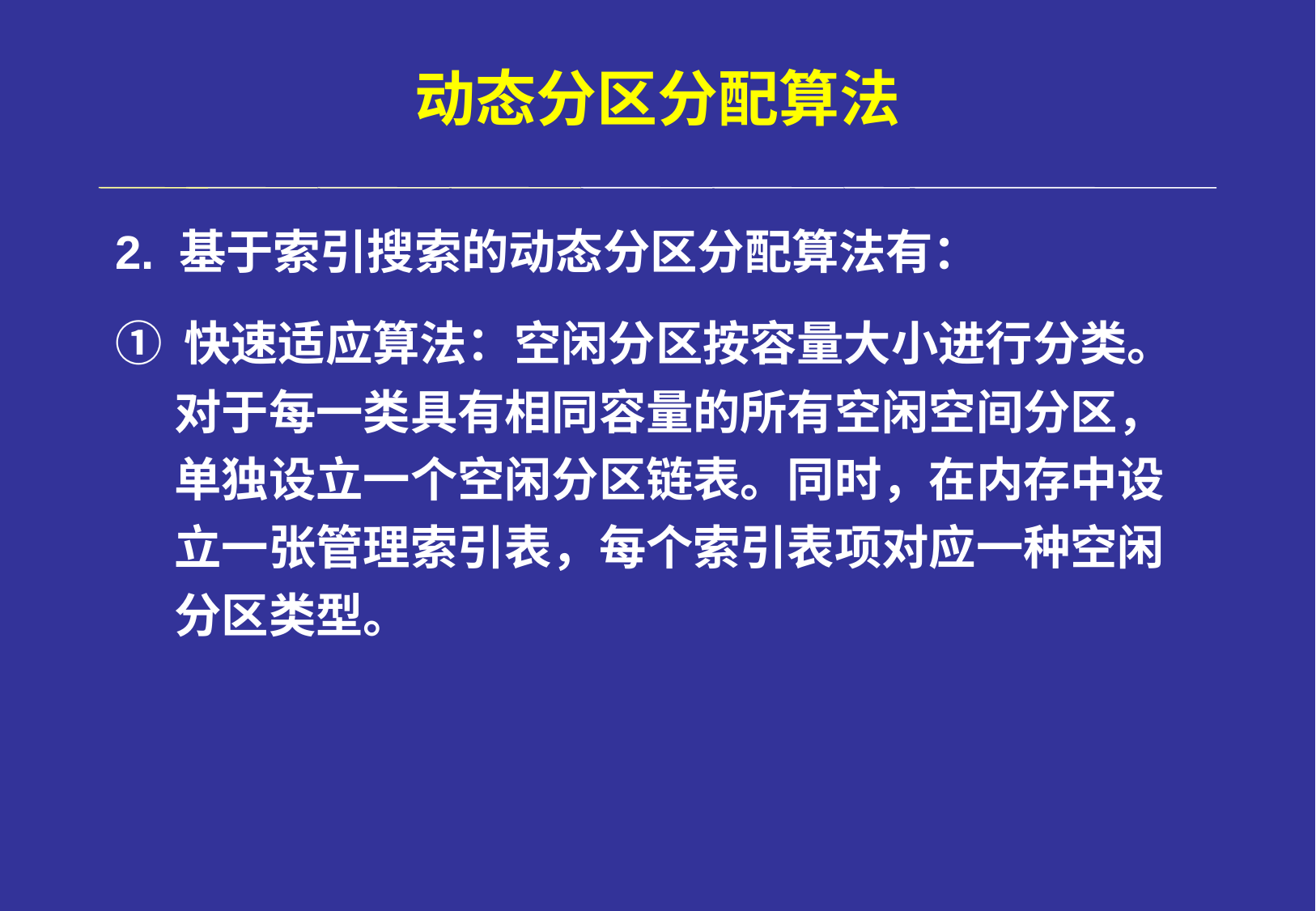

# 动态分区分配算法
2. 基于索引搜索的动态分区分配算法有：
① 快速适应算法：空闲分区按容量大小进行分类。对于每一类具有相同容量的所有空闲空间分区，单独设立一个空闲分区链表。同时，在内存中设立一张管理索引表，每个索引表项对应一种空闲分区类型。